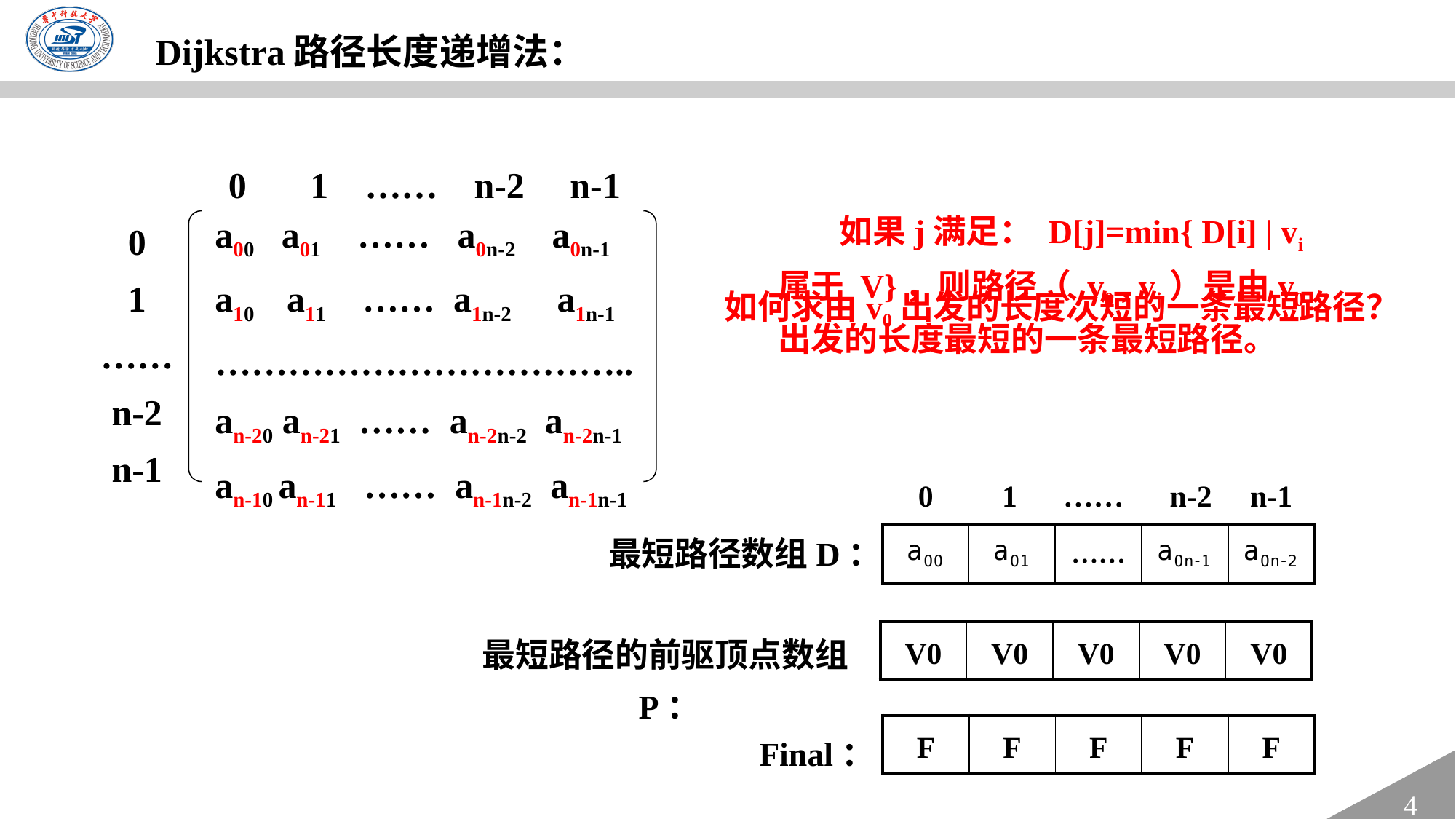

Dijkstra路径长度递增法：
  0       1    ……    n-2     n-1
a00   a01    ……   a0n-2    a0n-1
a10    a11    ……  a1n-2     a1n-1
……………………………..
an-20 an-21  ……  an-2n-2  an-2n-1
an-10 an-11   ……  an-1n-2  an-1n-1
       如果j满足： D[j]=min{ D[i] | vi 属于 V}，则路径（ v0 , vj）是由v0出发的长度最短的一条最短路径。

0
1
……
n-2
n-1

 如何求由v0出发的长度次短的一条最短路径？
   0         1      ……      n-2     n-1
最短路径数组D：
| a00 | a01 | …… | a0n-1 | a0n-2 |
| --- | --- | --- | --- | --- |
最短路径的前驱顶点数组P：
| V0 | V0 | V0 | V0 | V0 |
| --- | --- | --- | --- | --- |
Final：
| F | F | F | F | F |
| --- | --- | --- | --- | --- |